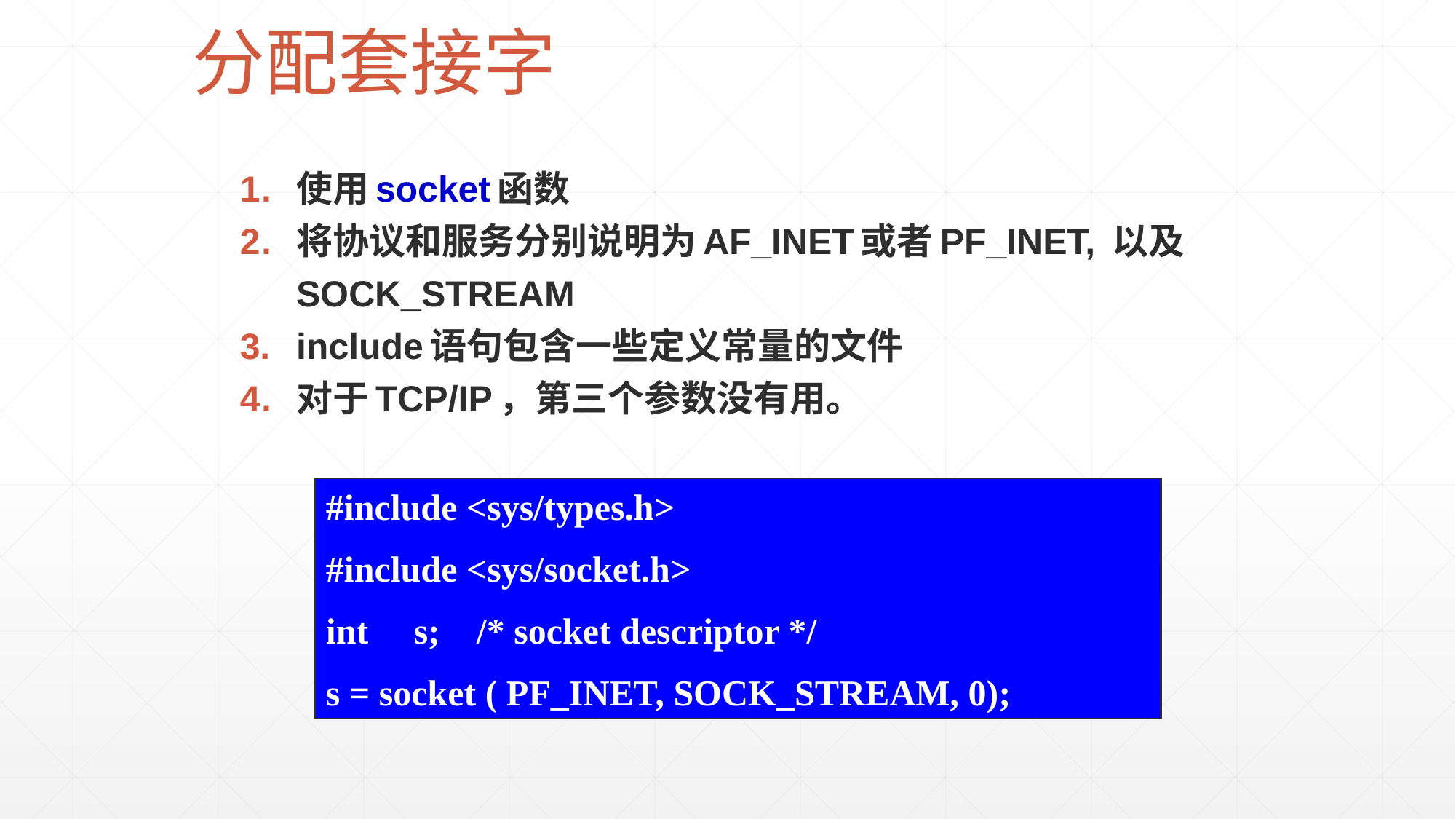

# 分配套接字
使用socket函数
将协议和服务分别说明为AF_INET或者PF_INET, 以及SOCK_STREAM
include语句包含一些定义常量的文件
对于TCP/IP，第三个参数没有用。
#include <sys/types.h>
#include <sys/socket.h>
int     s;    /* socket descriptor */
s = socket ( PF_INET, SOCK_STREAM, 0);